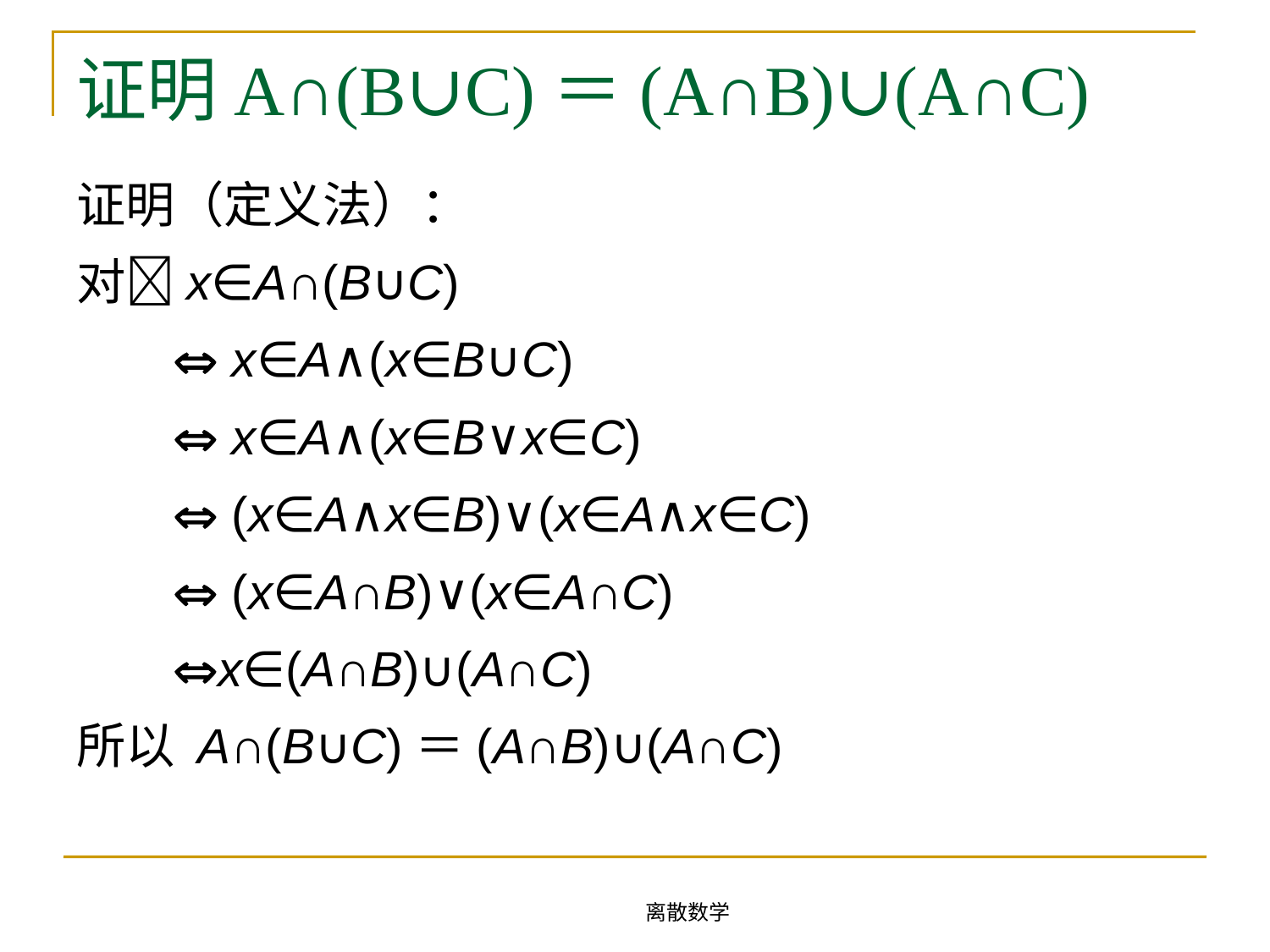

# 证明A∩(B∪C)＝(A∩B)∪(A∩C)
证明（定义法）：
对∀x∈A∩(B∪C)
       ⇔ x∈A∧(x∈B∪C)
       ⇔ x∈A∧(x∈B∨x∈C)
       ⇔ (x∈A∧x∈B)∨(x∈A∧x∈C)
       ⇔ (x∈A∩B)∨(x∈A∩C)
       ⇔x∈(A∩B)∪(A∩C)
所以 A∩(B∪C)＝(A∩B)∪(A∩C)

离散数学
30